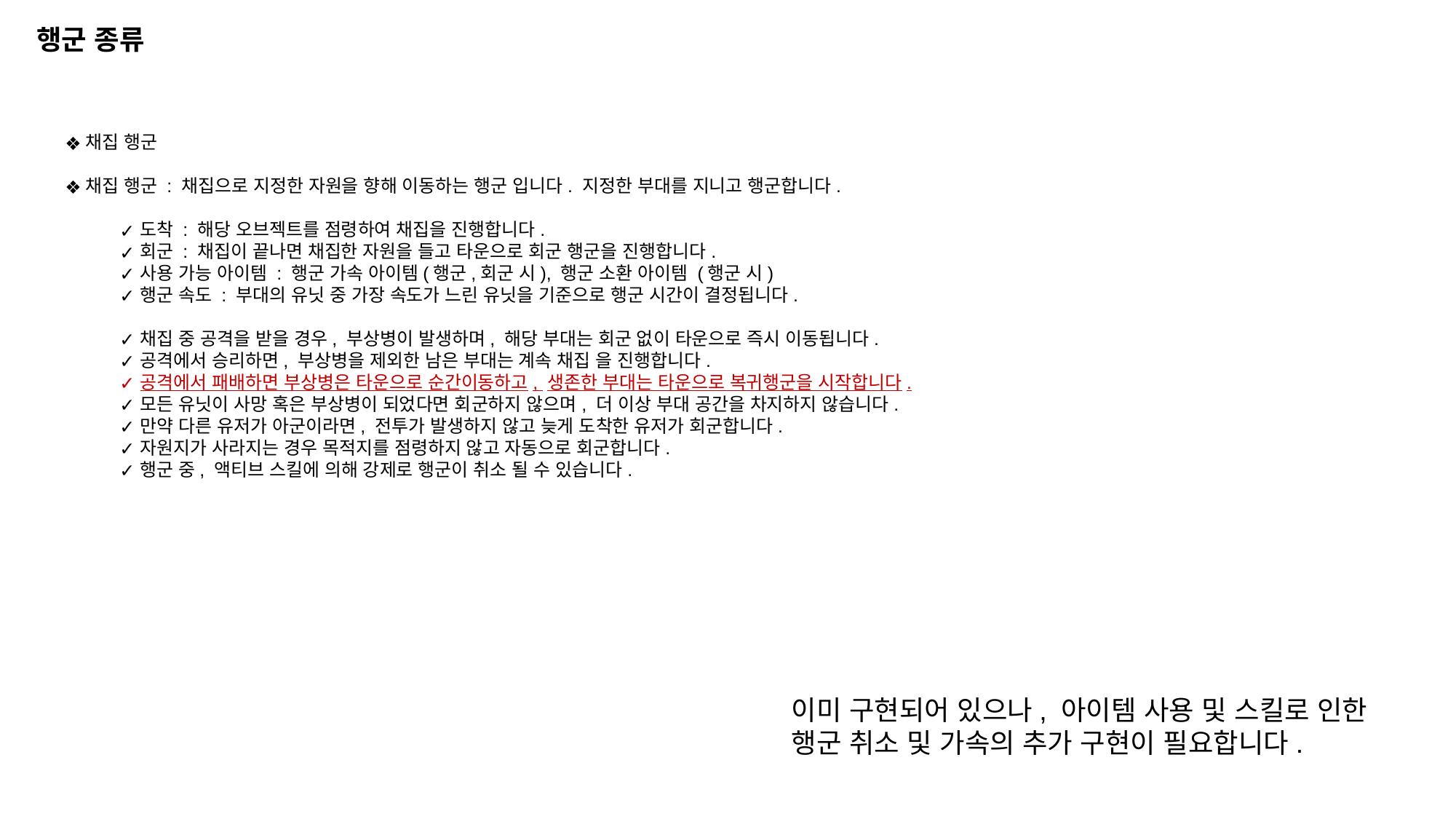

행군 종류
채집 행군

채집 행군 : 채집으로 지정한 자원을 향해 이동하는 행군 입니다. 지정한 부대를 지니고 행군합니다.

도착 : 해당 오브젝트를 점령하여 채집을 진행합니다.
회군 : 채집이 끝나면 채집한 자원을 들고 타운으로 회군 행군을 진행합니다.
사용 가능 아이템 : 행군 가속 아이템(행군,회군 시), 행군 소환 아이템 (행군 시)
행군 속도 : 부대의 유닛 중 가장 속도가 느린 유닛을 기준으로 행군 시간이 결정됩니다.

채집 중 공격을 받을 경우, 부상병이 발생하며, 해당 부대는 회군 없이 타운으로 즉시 이동됩니다.
공격에서 승리하면, 부상병을 제외한 남은 부대는 계속 채집 을 진행합니다.
공격에서 패배하면 부상병은 타운으로 순간이동하고, 생존한 부대는 타운으로 복귀행군을 시작합니다.
모든 유닛이 사망 혹은 부상병이 되었다면 회군하지 않으며, 더 이상 부대 공간을 차지하지 않습니다.
만약 다른 유저가 아군이라면, 전투가 발생하지 않고 늦게 도착한 유저가 회군합니다.
자원지가 사라지는 경우 목적지를 점령하지 않고 자동으로 회군합니다.
행군 중, 액티브 스킬에 의해 강제로 행군이 취소 될 수 있습니다.

이미 구현되어 있으나, 아이템 사용 및 스킬로 인한
행군 취소 및 가속의 추가 구현이 필요합니다.